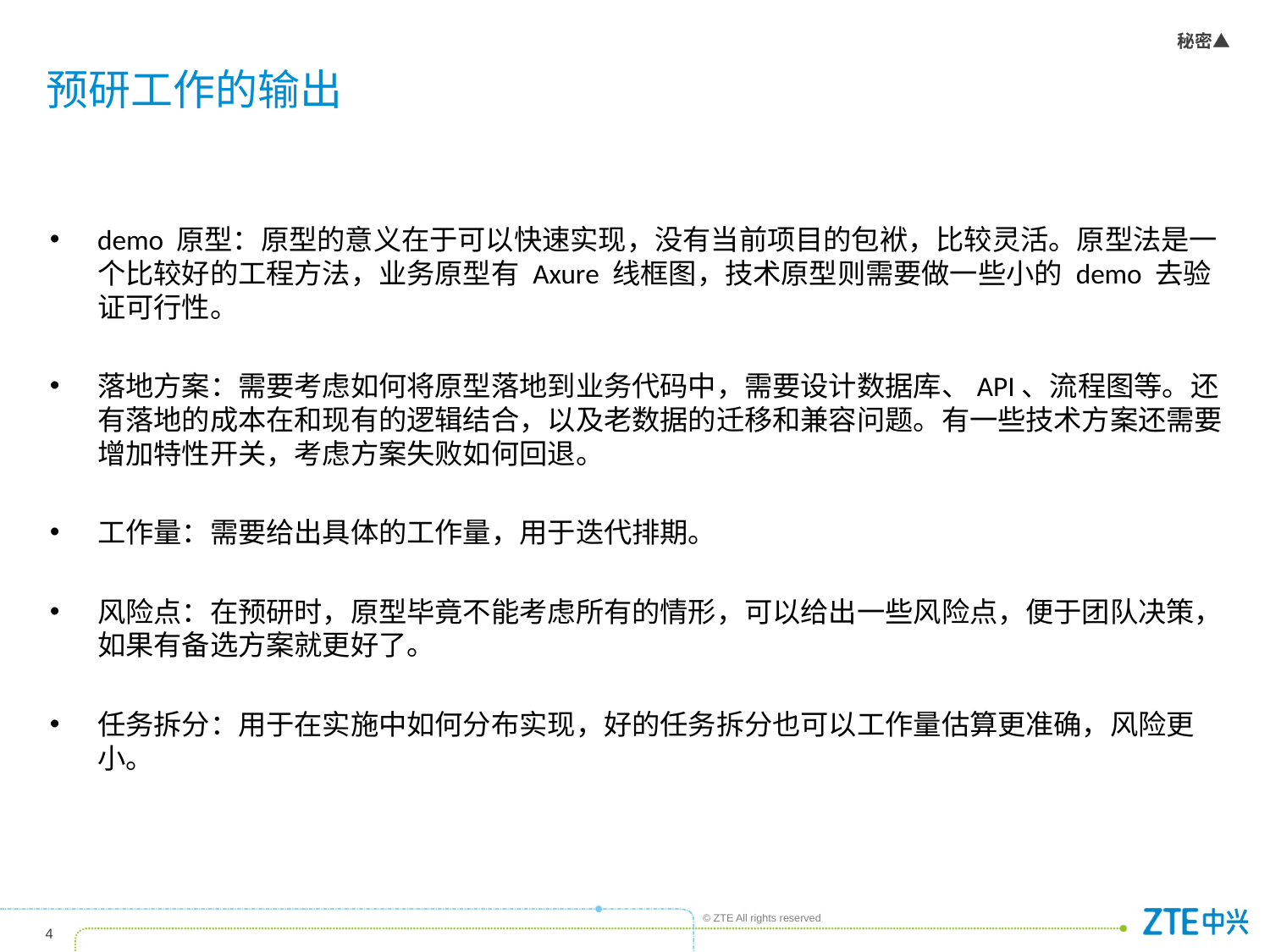

# 预研工作的输出
demo 原型：原型的意义在于可以快速实现，没有当前项目的包袱，比较灵活。原型法是一个比较好的工程方法，业务原型有 Axure 线框图，技术原型则需要做一些小的 demo 去验证可行性。

落地方案：需要考虑如何将原型落地到业务代码中，需要设计数据库、API、流程图等。还有落地的成本在和现有的逻辑结合，以及老数据的迁移和兼容问题。有一些技术方案还需要增加特性开关，考虑方案失败如何回退。

工作量：需要给出具体的工作量，用于迭代排期。

风险点：在预研时，原型毕竟不能考虑所有的情形，可以给出一些风险点，便于团队决策，如果有备选方案就更好了。

任务拆分：用于在实施中如何分布实现，好的任务拆分也可以工作量估算更准确，风险更小。